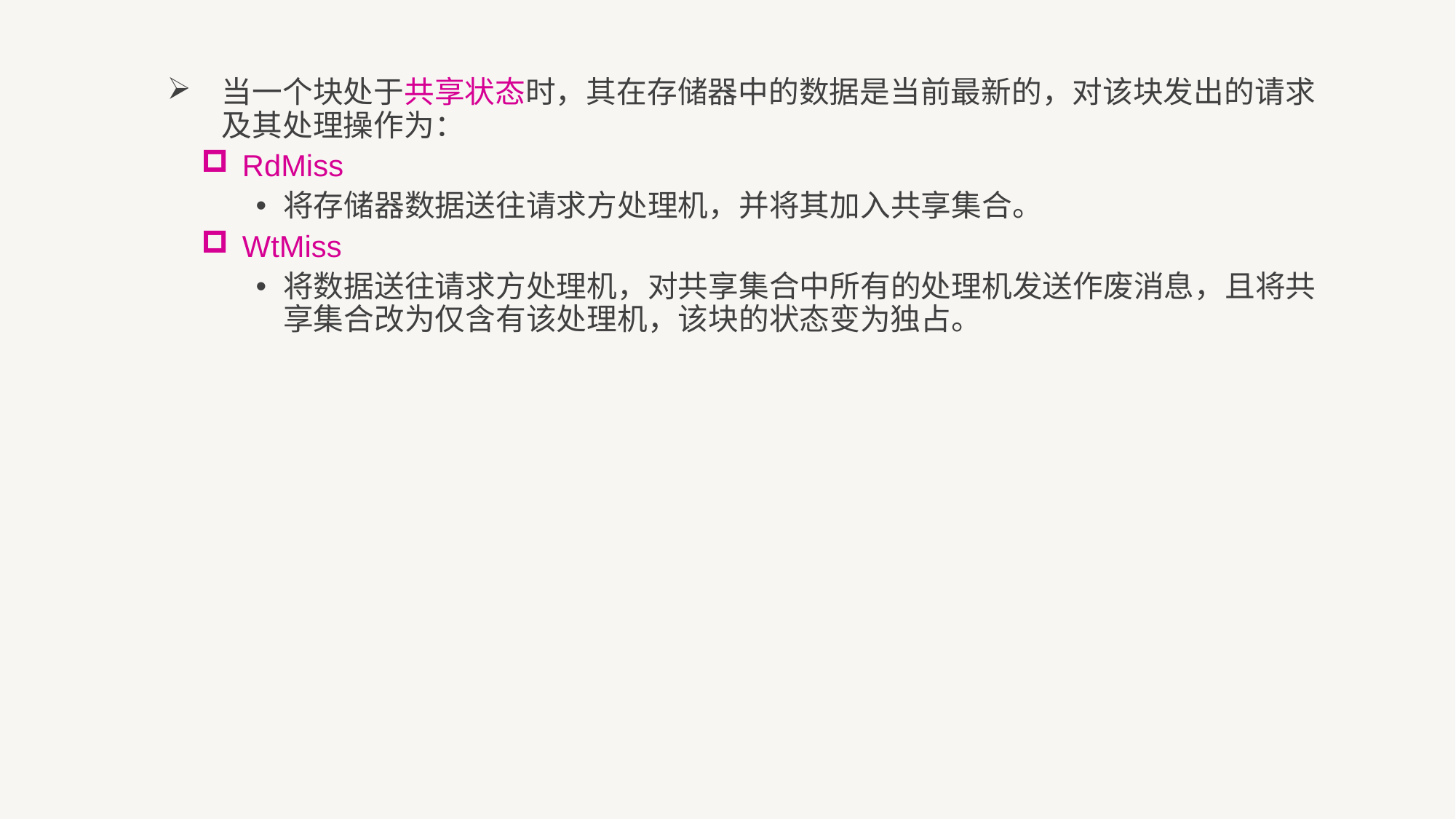

当一个块处于共享状态时，其在存储器中的数据是当前最新的，对该块发出的请求及其处理操作为：
RdMiss
将存储器数据送往请求方处理机，并将其加入共享集合。
WtMiss
将数据送往请求方处理机，对共享集合中所有的处理机发送作废消息，且将共享集合改为仅含有该处理机，该块的状态变为独占。